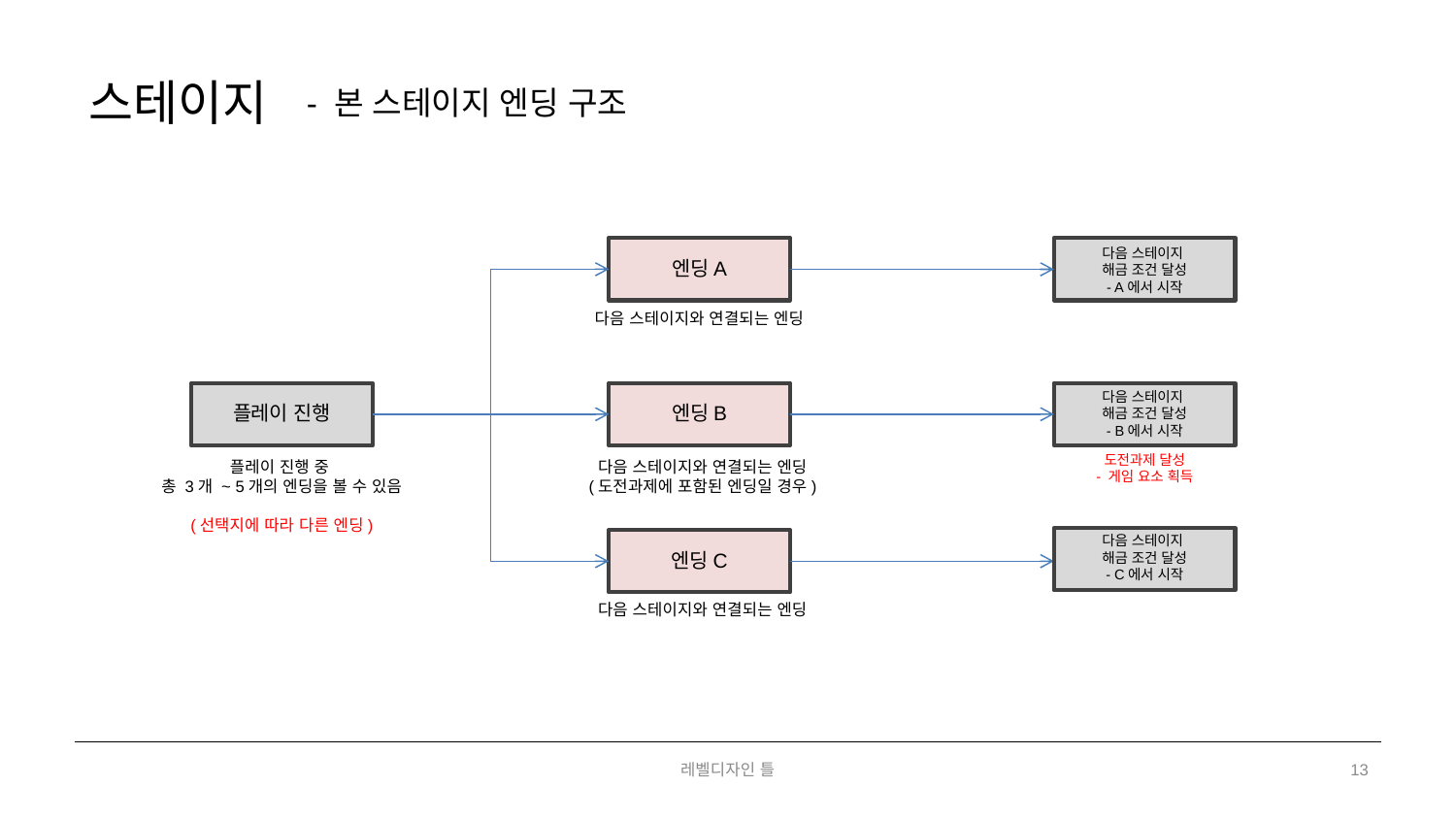

스테이지
- 본 스테이지 엔딩 구조
다음 스테이지
해금 조건 달성
- A에서 시작

엔딩A
다음 스테이지와 연결되는 엔딩
다음 스테이지
해금 조건 달성
- B에서 시작

플레이 진행

엔딩B

도전과제 달성
- 게임 요소 획득
다음 스테이지와 연결되는 엔딩
(도전과제에 포함된 엔딩일 경우)
플레이 진행 중
총 3개 ~ 5개의 엔딩을 볼 수 있음

(선택지에 따라 다른 엔딩)
다음 스테이지
해금 조건 달성
- C에서 시작

엔딩C
다음 스테이지와 연결되는 엔딩
레벨디자인 틀
13